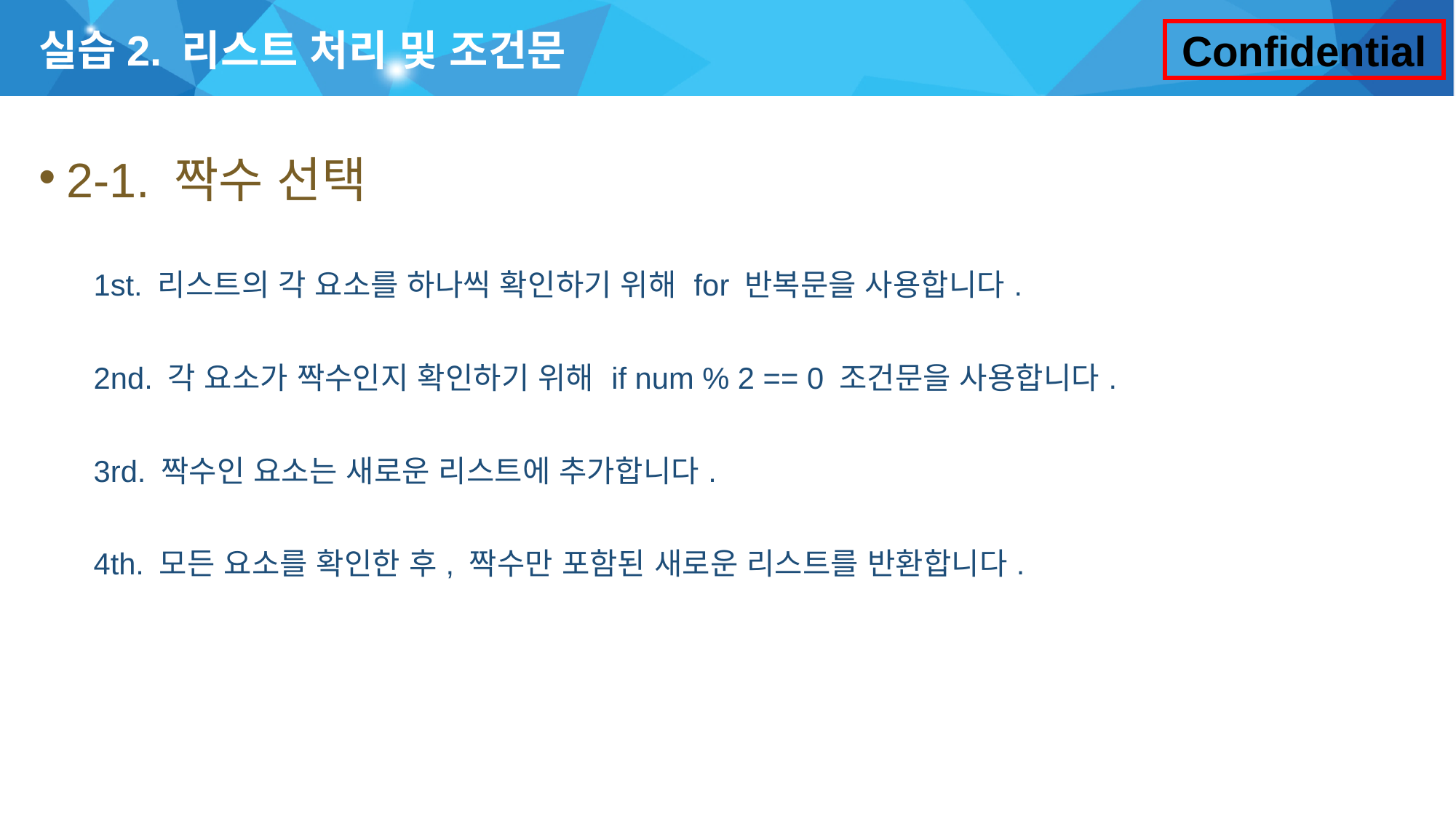

# 실습2. 리스트 처리 및 조건문
2-1. 짝수 선택

1st. 리스트의 각 요소를 하나씩 확인하기 위해 for 반복문을 사용합니다.

2nd. 각 요소가 짝수인지 확인하기 위해 if num % 2 == 0 조건문을 사용합니다.

3rd. 짝수인 요소는 새로운 리스트에 추가합니다.

4th. 모든 요소를 확인한 후, 짝수만 포함된 새로운 리스트를 반환합니다.